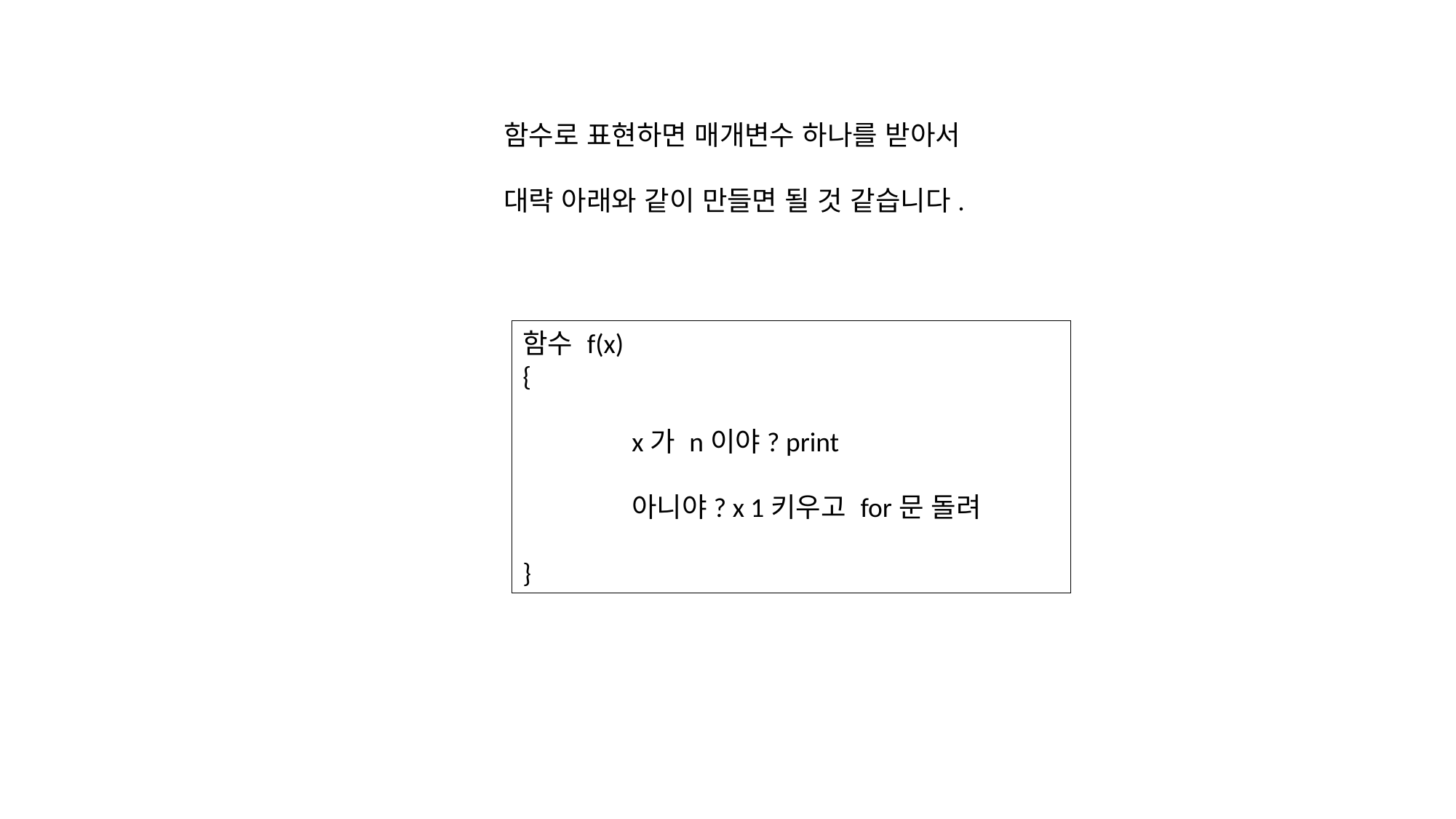

함수로 표현하면 매개변수 하나를 받아서

대략 아래와 같이 만들면 될 것 같습니다.
함수 f(x)
{

	x가 n이야? print

	아니야? x 1키우고 for문 돌려

}